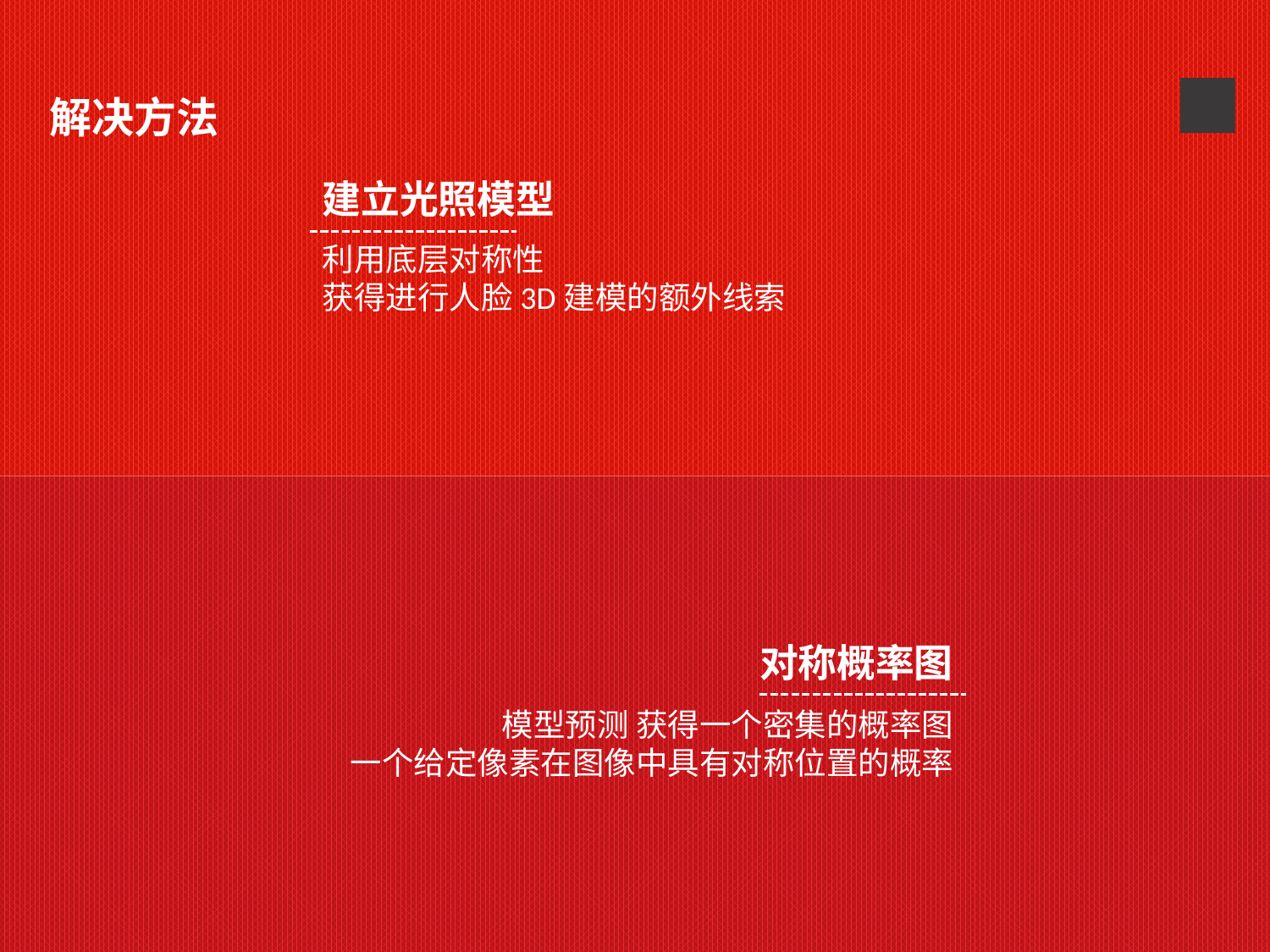

7
解决方法
建立光照模型
利用底层对称性
获得进行人脸3D建模的额外线索

对称概率图
模型预测 获得一个密集的概率图
一个给定像素在图像中具有对称位置的概率